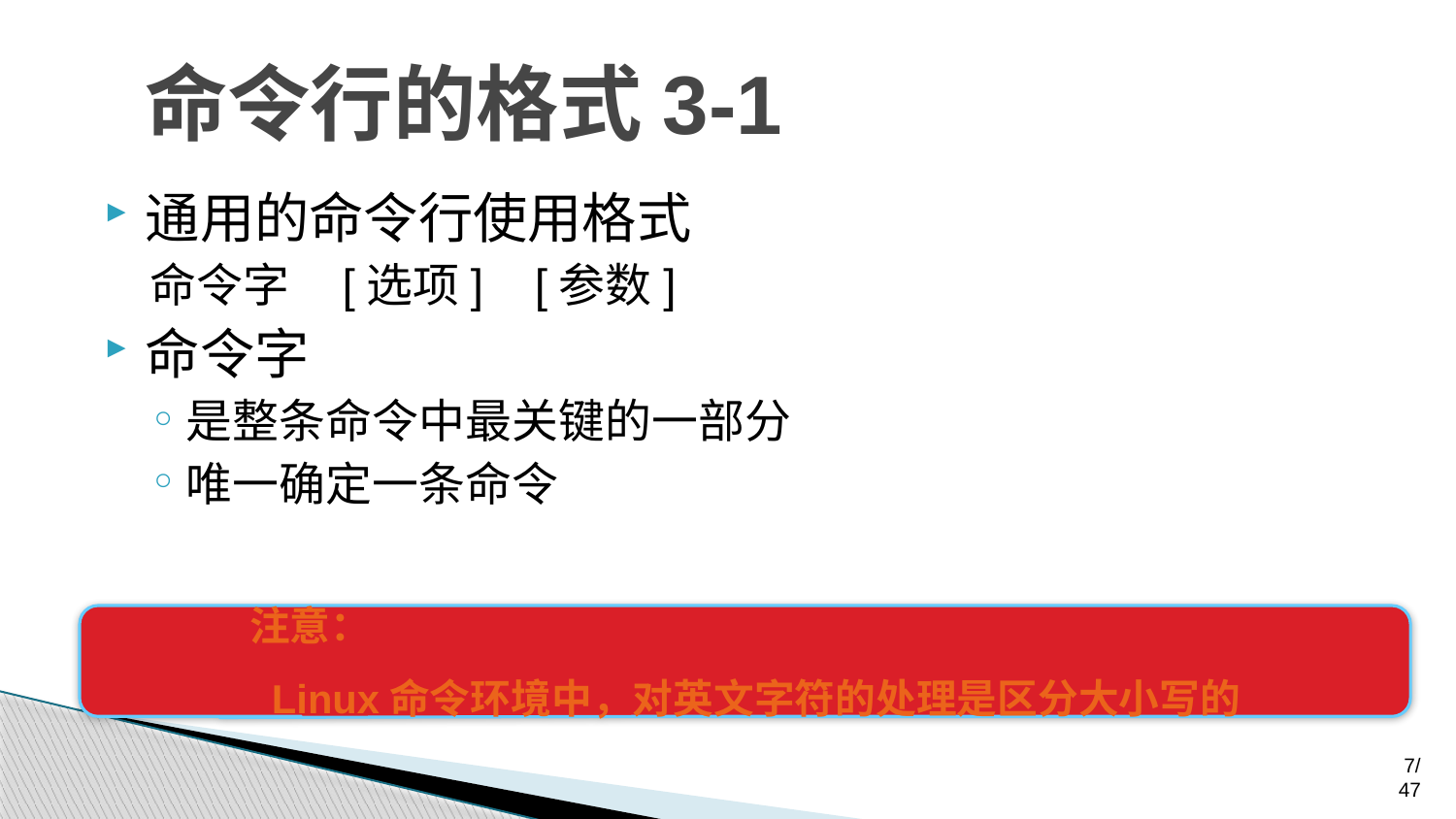

# 命令行的格式3-1
通用的命令行使用格式
命令字    [选项]    [参数]
命令字
是整条命令中最关键的一部分
唯一确定一条命令
注意：
  Linux命令环境中，对英文字符的处理是区分大小写的
7/47